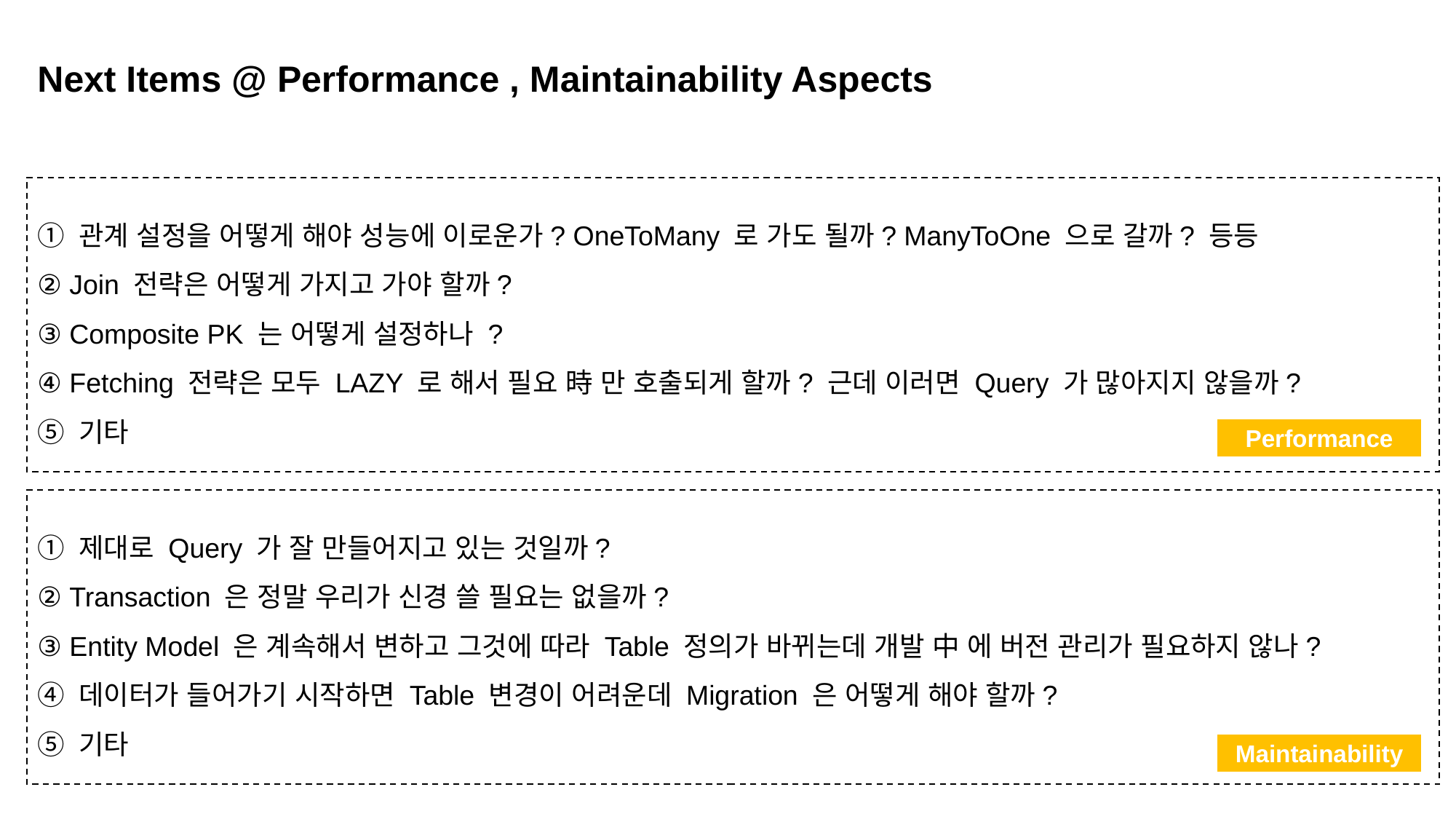

Next Items @ Performance , Maintainability Aspects
① 관계 설정을 어떻게 해야 성능에 이로운가? OneToMany 로 가도 될까? ManyToOne 으로 갈까? 등등
② Join 전략은 어떻게 가지고 가야 할까?
③ Composite PK 는 어떻게 설정하나 ?
④ Fetching 전략은 모두 LAZY 로 해서 필요 時 만 호출되게 할까? 근데 이러면 Query 가 많아지지 않을까?
⑤ 기타
Performance
① 제대로 Query 가 잘 만들어지고 있는 것일까?
② Transaction 은 정말 우리가 신경 쓸 필요는 없을까?
③ Entity Model 은 계속해서 변하고 그것에 따라 Table 정의가 바뀌는데 개발 中 에 버전 관리가 필요하지 않나?
④ 데이터가 들어가기 시작하면 Table 변경이 어려운데 Migration 은 어떻게 해야 할까?
⑤ 기타
Maintainability